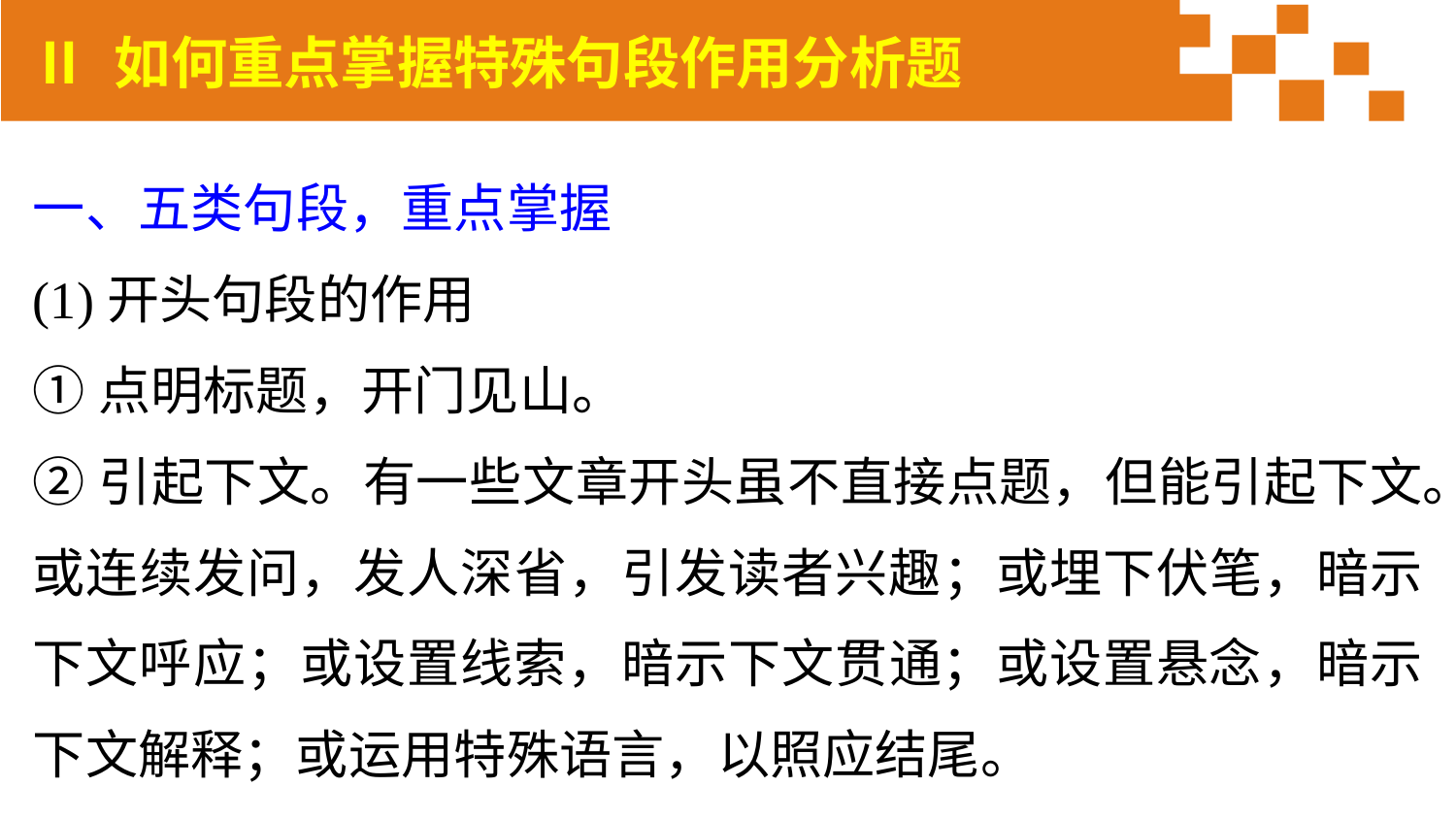

Ⅱ 如何重点掌握特殊句段作用分析题
一、五类句段，重点掌握
(1)开头句段的作用
①点明标题，开门见山。
②引起下文。有一些文章开头虽不直接点题，但能引起下文。或连续发问，发人深省，引发读者兴趣；或埋下伏笔，暗示下文呼应；或设置线索，暗示下文贯通；或设置悬念，暗示下文解释；或运用特殊语言，以照应结尾。